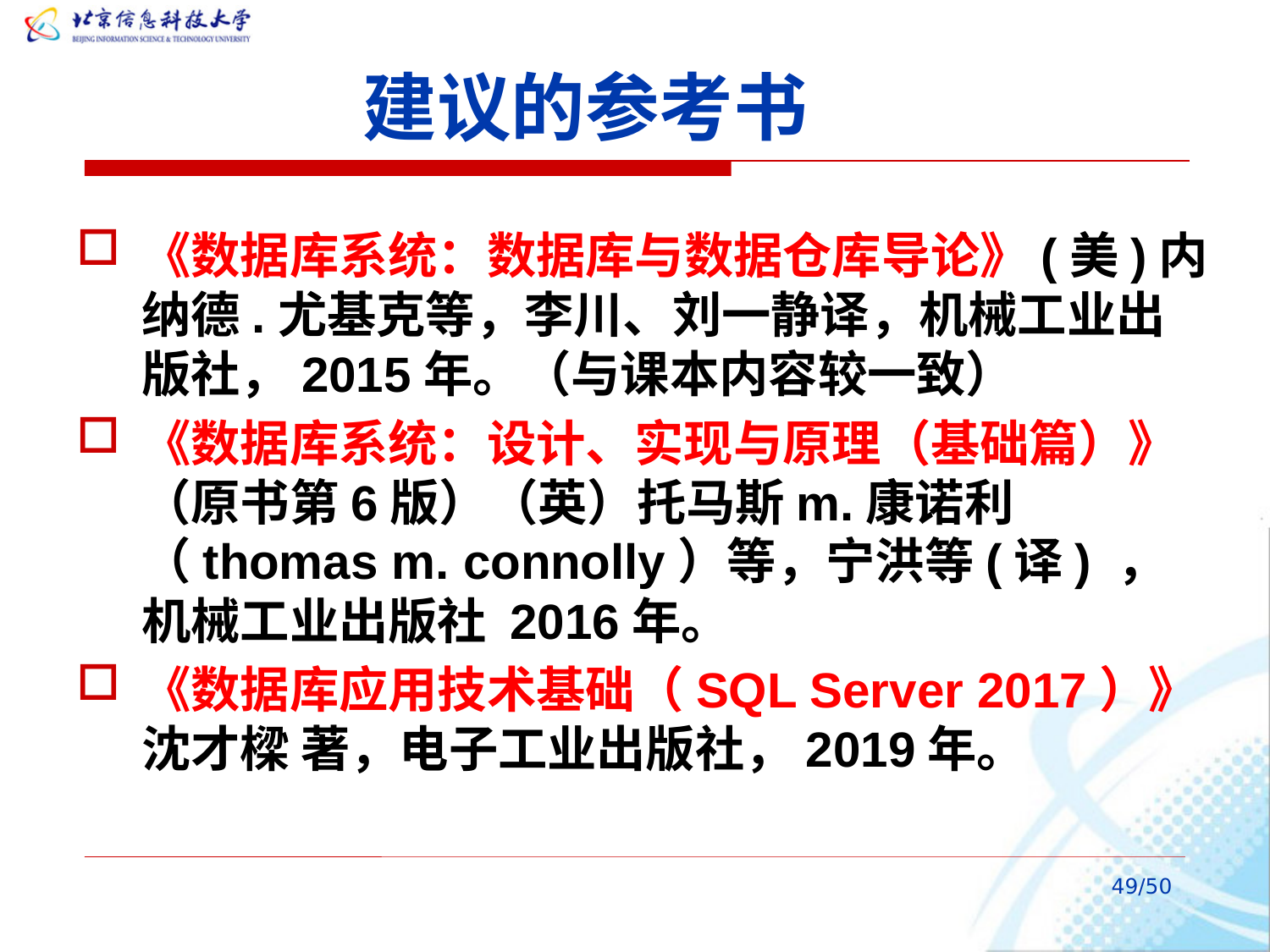

# 建议的参考书
《数据库系统：数据库与数据仓库导论》(美)内纳德.尤基克等，李川、刘一静译，机械工业出版社，2015年。（与课本内容较一致）
《数据库系统：设计、实现与原理（基础篇）》（原书第6版）（英）托马斯m.康诺利（thomas m. connolly）等，宁洪等(译) ，机械工业出版社 2016年。
《数据库应用技术基础（SQL Server 2017）》沈才樑 著，电子工业出版社，2019年。

49/50